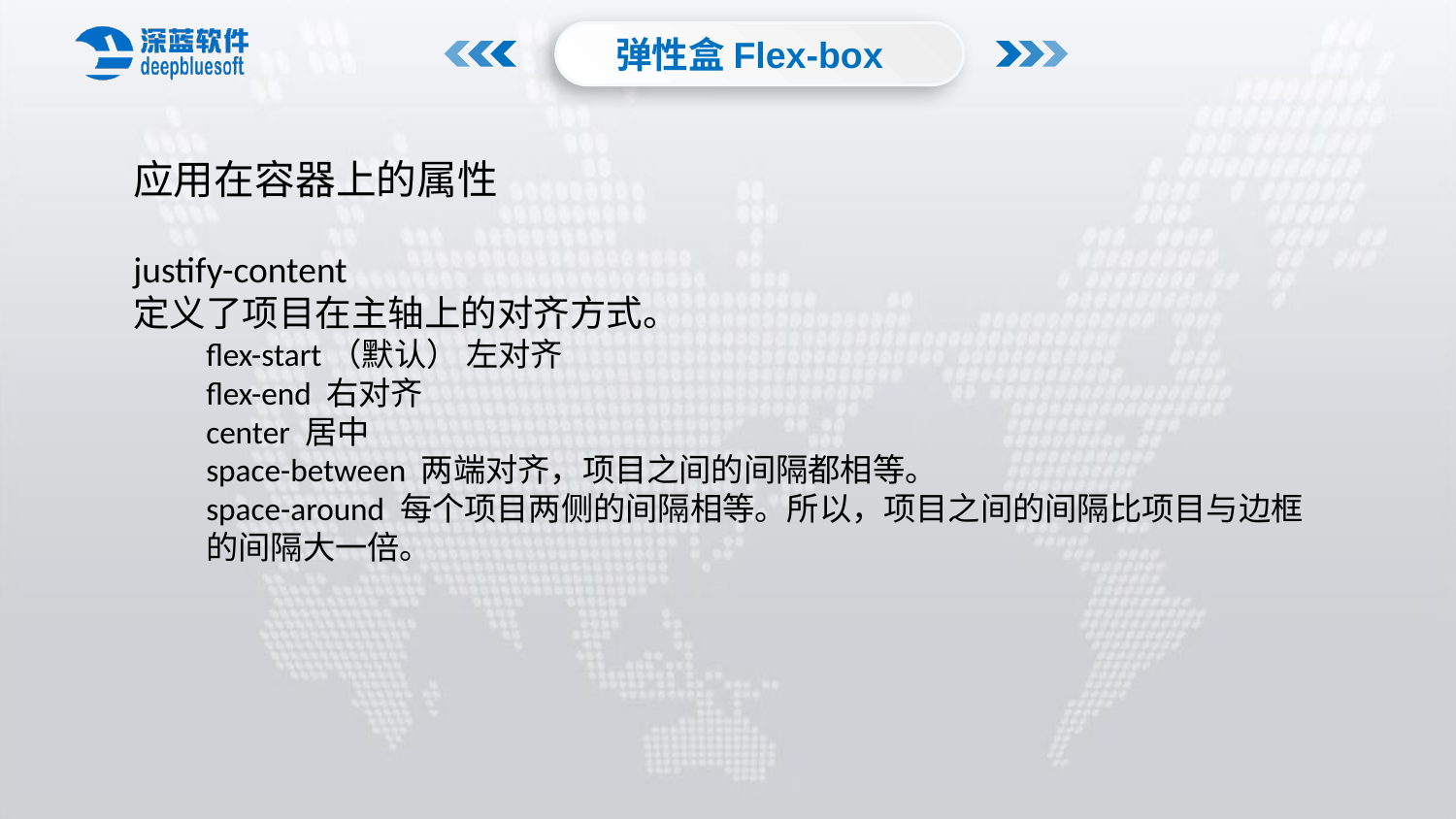

弹性盒Flex-box

应用在容器上的属性

justify-content
定义了项目在主轴上的对齐方式。
flex-start（默认） 左对齐
flex-end 右对齐
center 居中
space-between 两端对齐，项目之间的间隔都相等。
space-around 每个项目两侧的间隔相等。所以，项目之间的间隔比项目与边框的间隔大一倍。